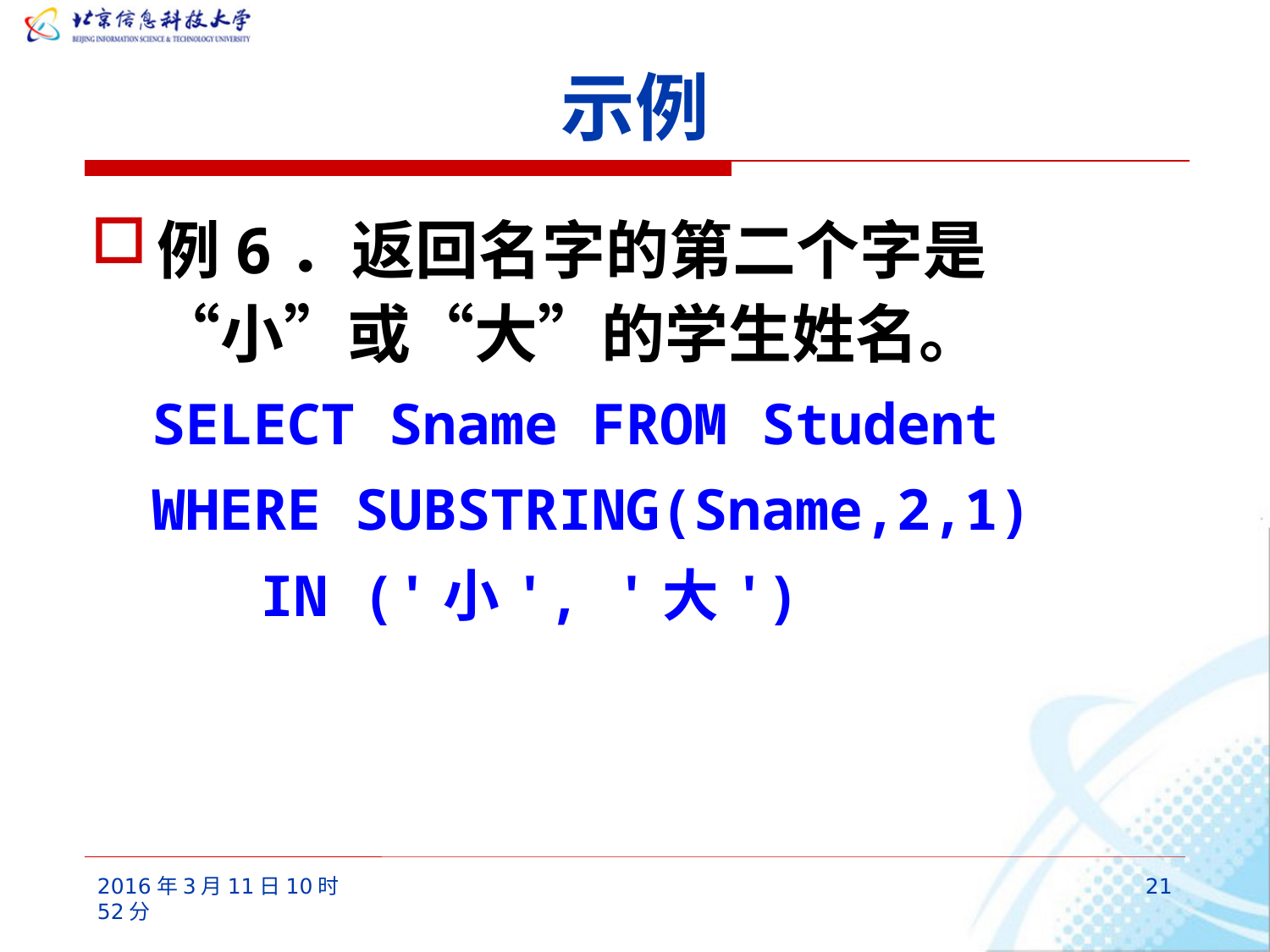

# 示例
例6．返回名字的第二个字是“小”或“大”的学生姓名。
SELECT Sname FROM Student
WHERE SUBSTRING(Sname,2,1)
     IN ('小', '大')
2016年3月11日10时52分
21